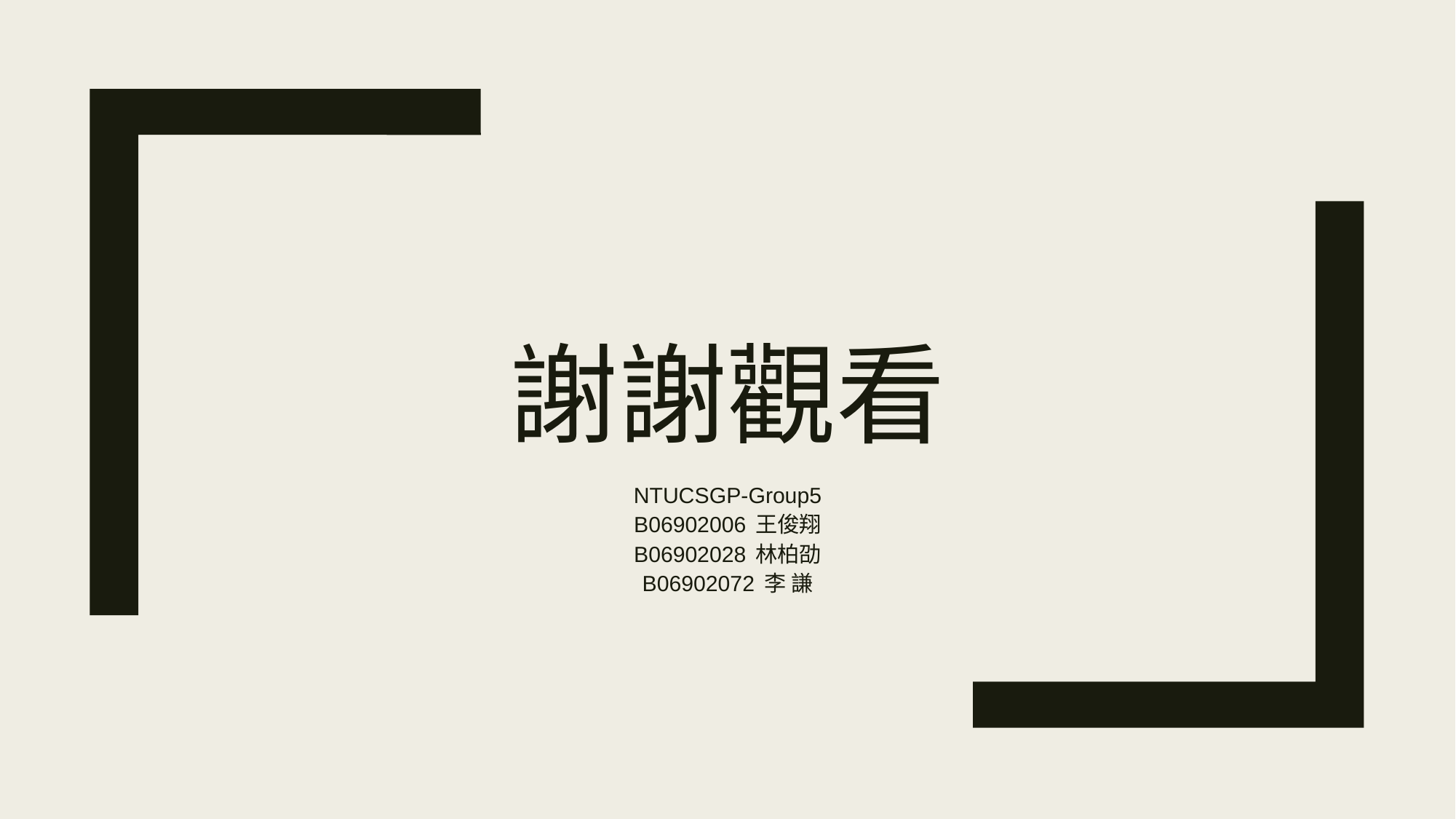

# 謝謝觀看
NTUCSGP-Group5
B06902006 王俊翔
B06902028 林柏劭
B06902072 李 謙